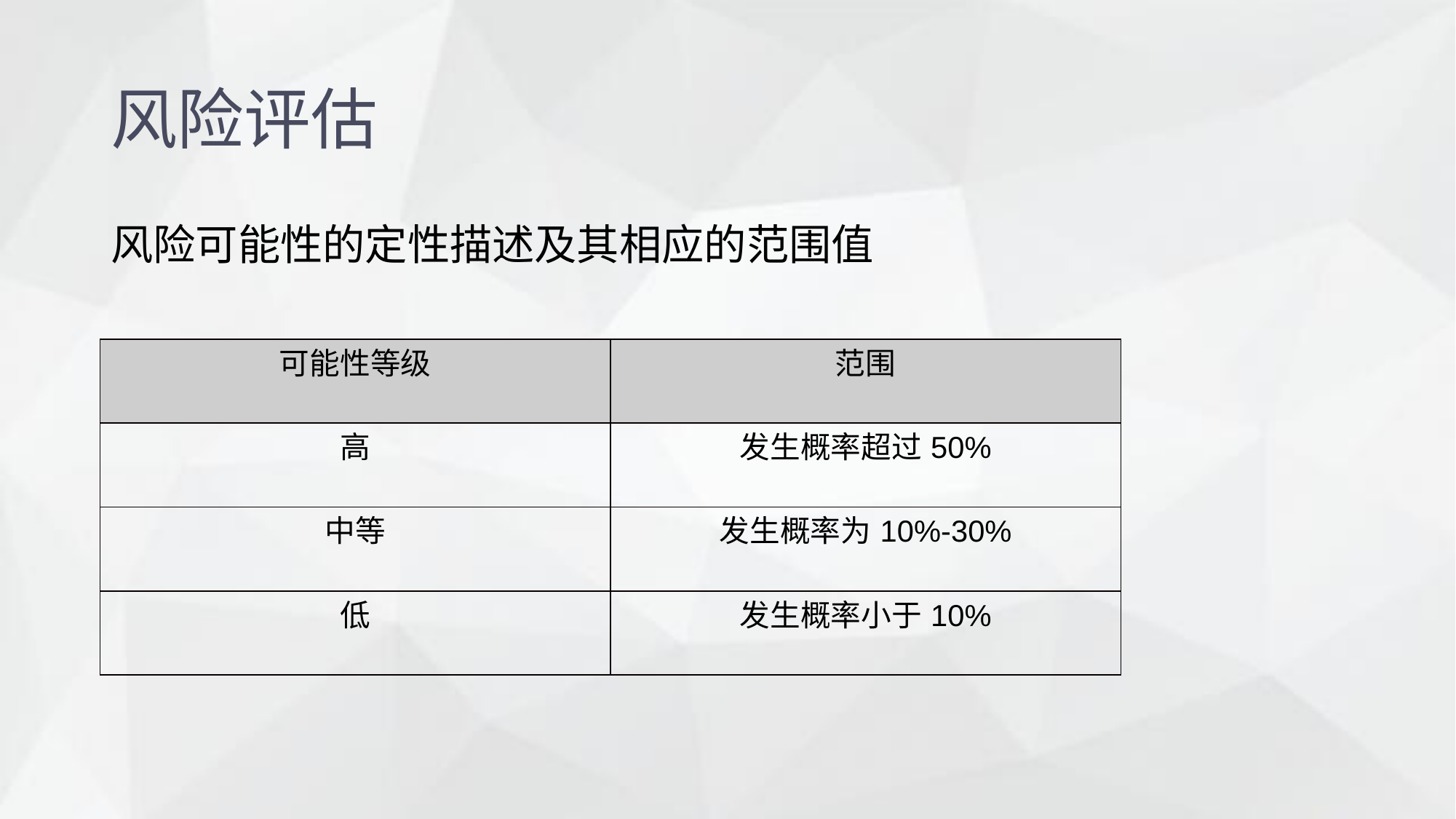

风险评估
风险可能性的定性描述及其相应的范围值
| 可能性等级 | 范围 |
| --- | --- |
| 高 | 发生概率超过50% |
| 中等 | 发生概率为10%-30% |
| 低 | 发生概率小于10% |